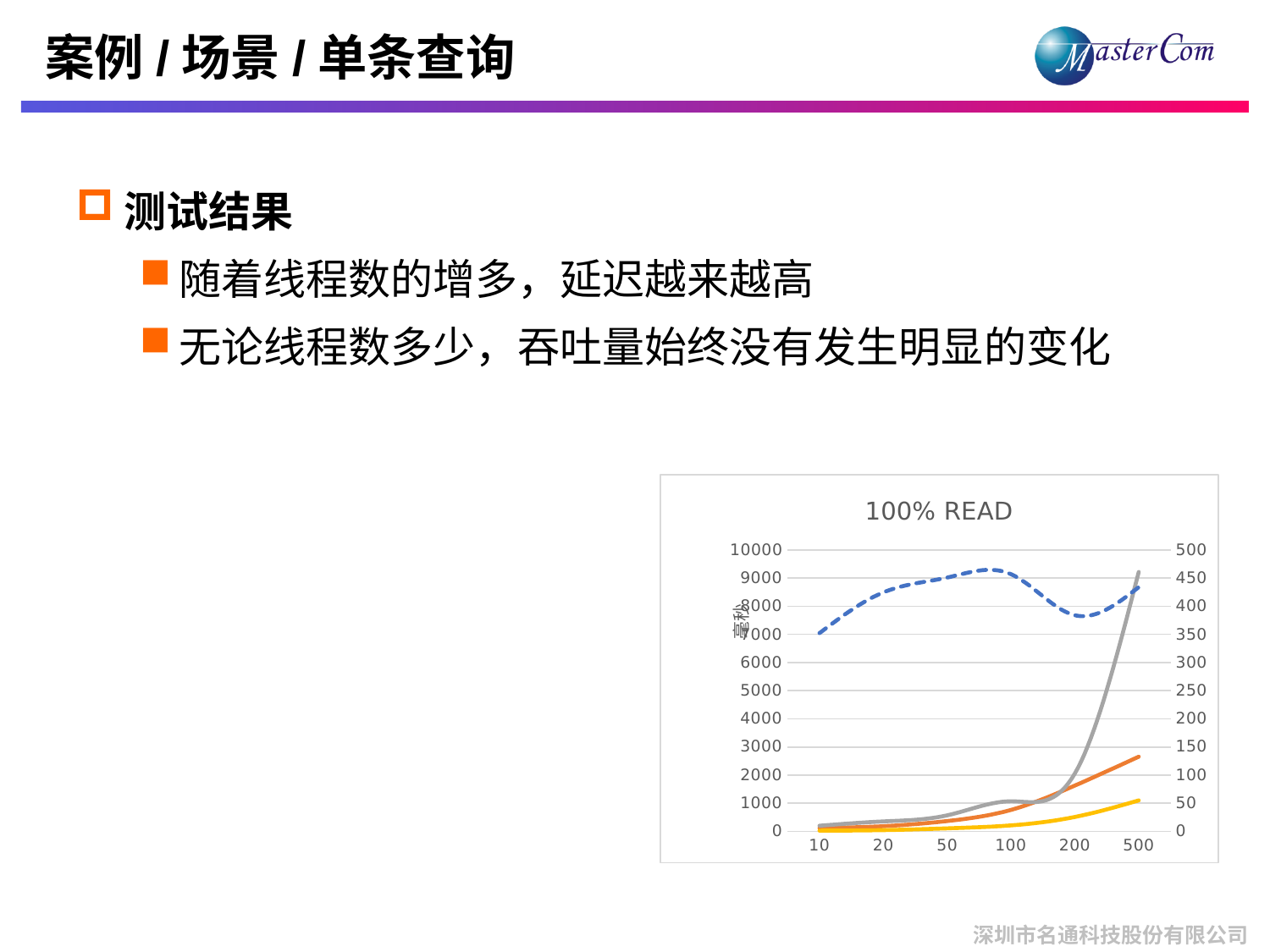

# 案例/场景/单条查询
测试结果
随着线程数的增多，延迟越来越高
无论线程数多少，吞吐量始终没有发生明显的变化

### Chart: 100% READ

| Category | 95延迟(ms) | 99延迟(ms) | 平均延迟(ms) | 平均吞吐量(op/s) |
|---|---|---|---|---|
| 10 | 119.5723 | 203.56167 | 28.117 | 352.333 |
| 20 | 187.391 | 357.03367 | 46.51733 | 424.667 |
| 50 | 369.663 | 572.7563 | 109.624 | 451.0 |
| 100 | 765.951 | 1071.103 | 216.3 | 457.0 |
| 200 | 1629.865 | 2061.652333 | 514.561 | 384.0 |
| 500 | 2655.5723 | 9218.72967 | 1102.4897 | 434.0 |